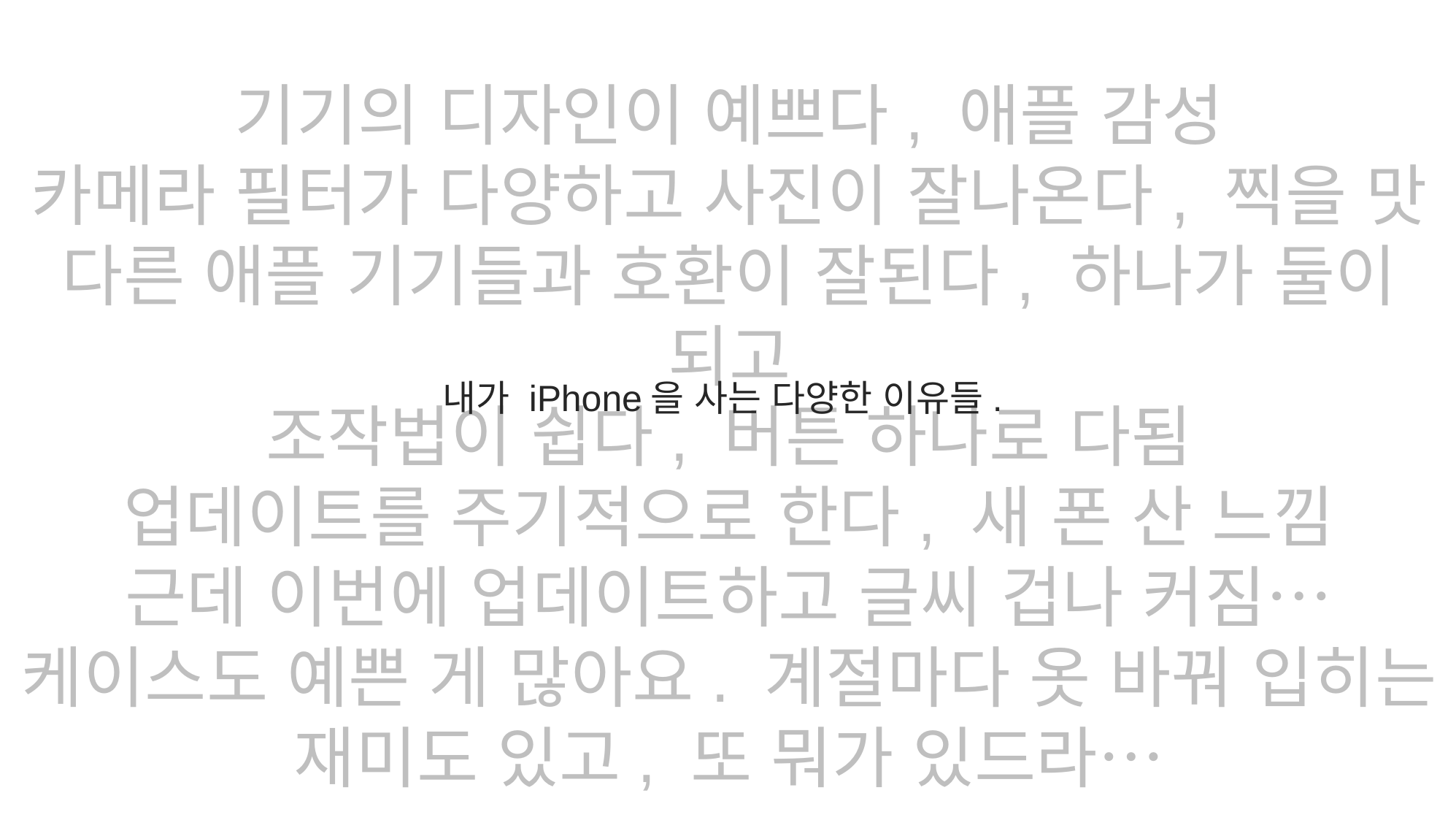

기기의 디자인이 예쁘다, 애플 감성
카메라 필터가 다양하고 사진이 잘나온다, 찍을 맛
다른 애플 기기들과 호환이 잘된다, 하나가 둘이 되고
조작법이 쉽다, 버튼 하나로 다됨
업데이트를 주기적으로 한다, 새 폰 산 느낌
근데 이번에 업데이트하고 글씨 겁나 커짐…
케이스도 예쁜 게 많아요. 계절마다 옷 바꿔 입히는 재미도 있고, 또 뭐가 있드라…
내가 iPhone을 사는 다양한 이유들.